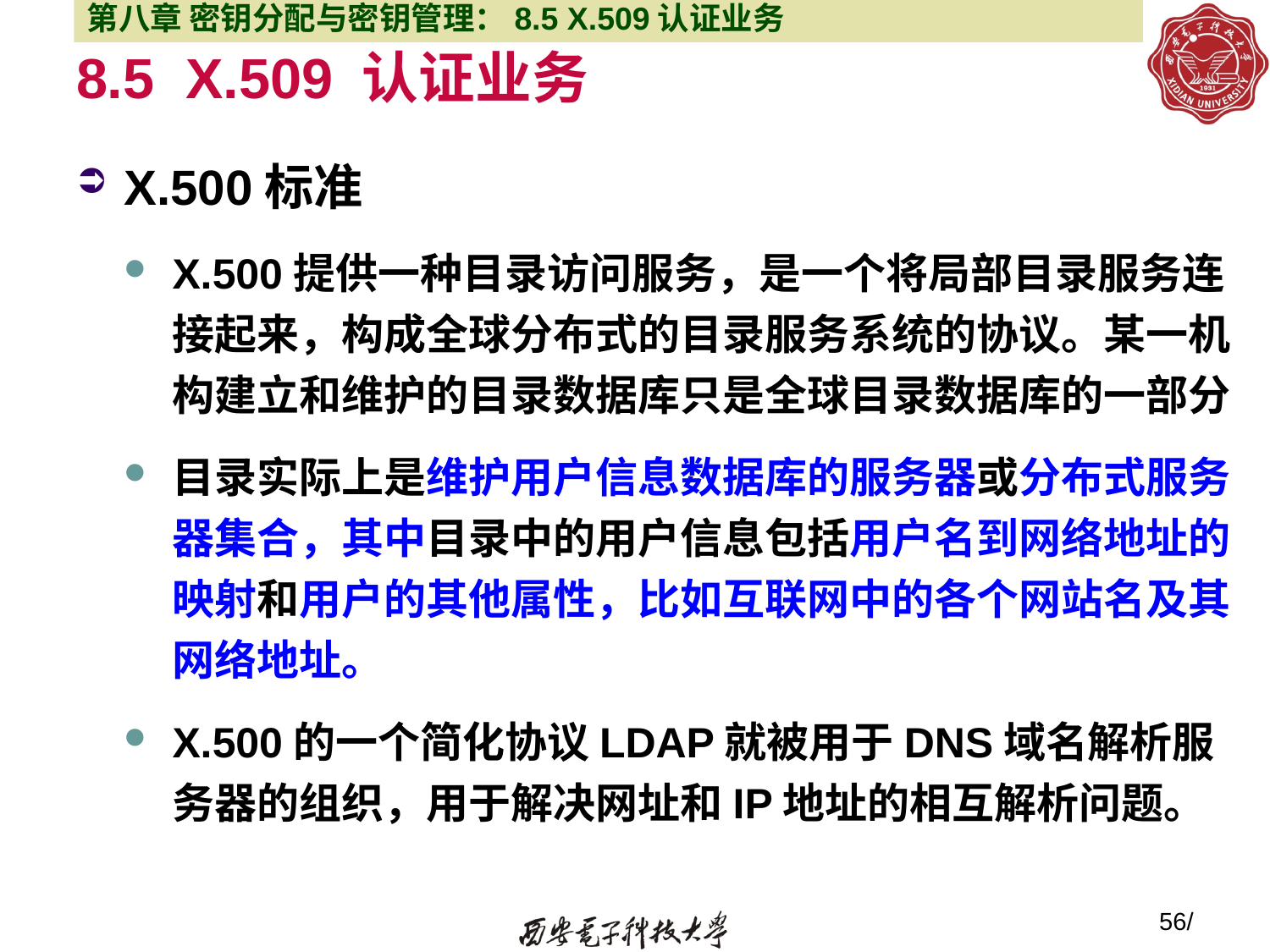

第八章 密钥分配与密钥管理：8.5 X.509认证业务
# 8.5  X.509 认证业务
X.500标准
X.500提供一种目录访问服务，是一个将局部目录服务连接起来，构成全球分布式的目录服务系统的协议。某一机构建立和维护的目录数据库只是全球目录数据库的一部分
目录实际上是维护用户信息数据库的服务器或分布式服务器集合，其中目录中的用户信息包括用户名到网络地址的映射和用户的其他属性，比如互联网中的各个网站名及其网络地址。
X.500的一个简化协议LDAP就被用于DNS域名解析服务器的组织，用于解决网址和IP地址的相互解析问题。
56/